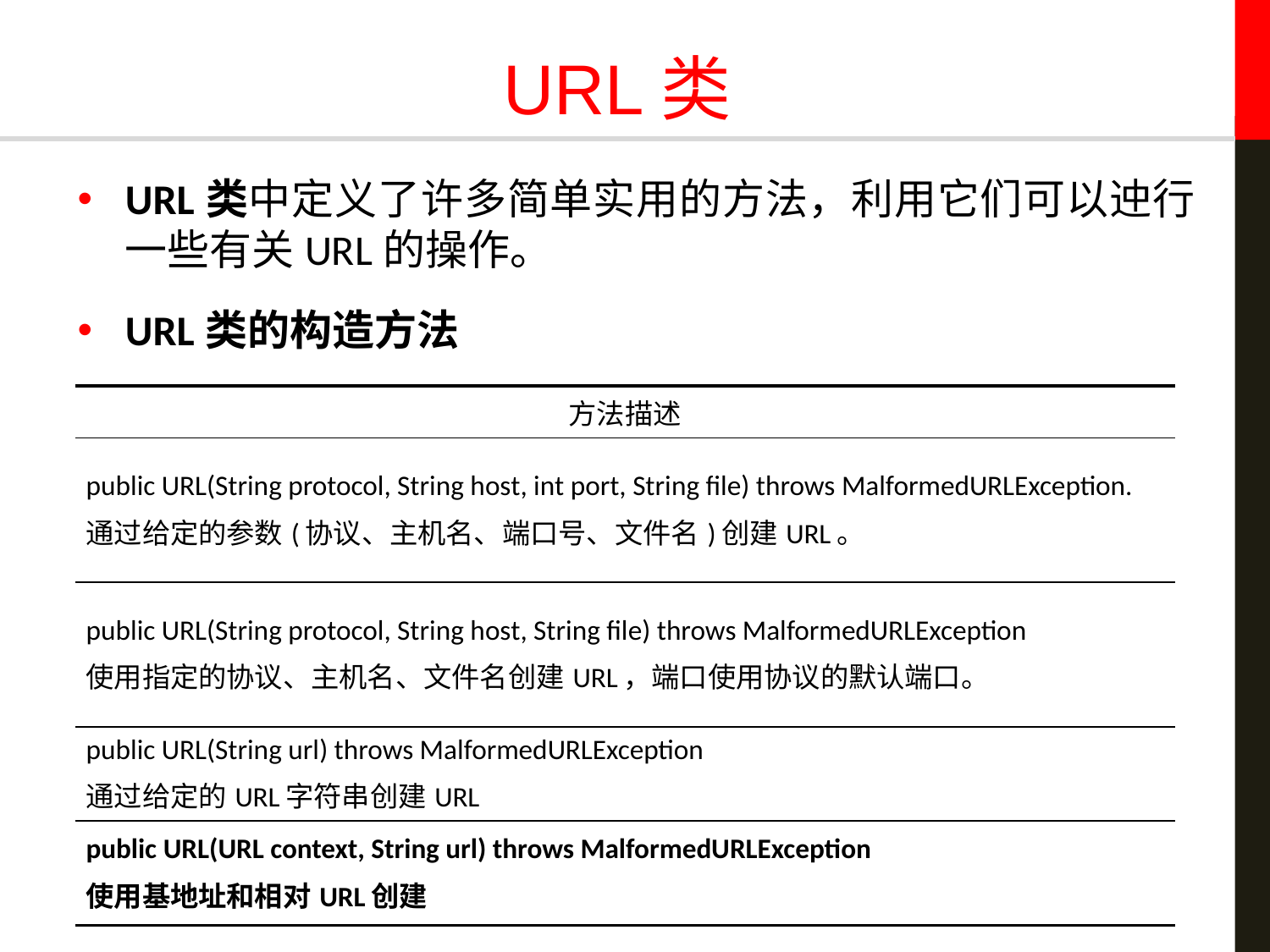

# URL类
URL类中定义了许多简单实用的方法，利用它们可以迚行一些有关URL的操作。
URL类的构造方法
| 方法描述 |
| --- |
| public URL(String protocol, String host, int port, String file) throws MalformedURLException. 通过给定的参数(协议、主机名、端口号、文件名)创建URL。 |
| public URL(String protocol, String host, String file) throws MalformedURLException 使用指定的协议、主机名、文件名创建URL，端口使用协议的默认端口。 |
| public URL(String url) throws MalformedURLException 通过给定的URL字符串创建URL |
| public URL(URL context, String url) throws MalformedURLException 使用基地址和相对URL创建 |